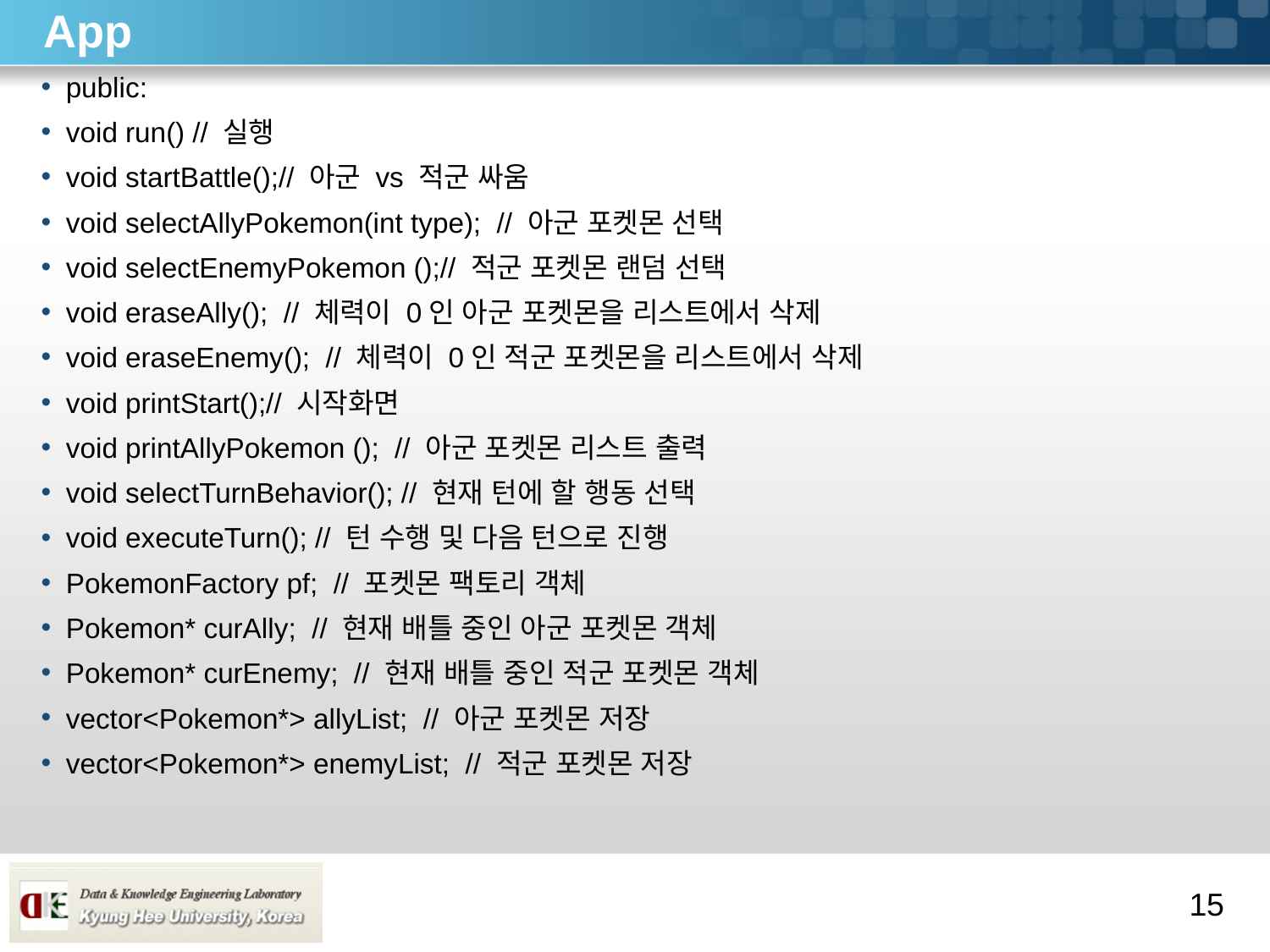

# App
public:
void run() // 실행
void startBattle();// 아군 vs 적군 싸움
void selectAllyPokemon(int type);  // 아군 포켓몬 선택
void selectEnemyPokemon ();// 적군 포켓몬 랜덤 선택
void eraseAlly();  // 체력이 0인 아군 포켓몬을 리스트에서 삭제
void eraseEnemy();  // 체력이 0인 적군 포켓몬을 리스트에서 삭제
void printStart();// 시작화면
void printAllyPokemon ();  // 아군 포켓몬 리스트 출력
void selectTurnBehavior(); // 현재 턴에 할 행동 선택
void executeTurn(); // 턴 수행 및 다음 턴으로 진행
PokemonFactory pf;  // 포켓몬 팩토리 객체
Pokemon* curAlly;  // 현재 배틀 중인 아군 포켓몬 객체
Pokemon* curEnemy;  // 현재 배틀 중인 적군 포켓몬 객체
vector<Pokemon*> allyList;  // 아군 포켓몬 저장
vector<Pokemon*> enemyList;  // 적군 포켓몬 저장